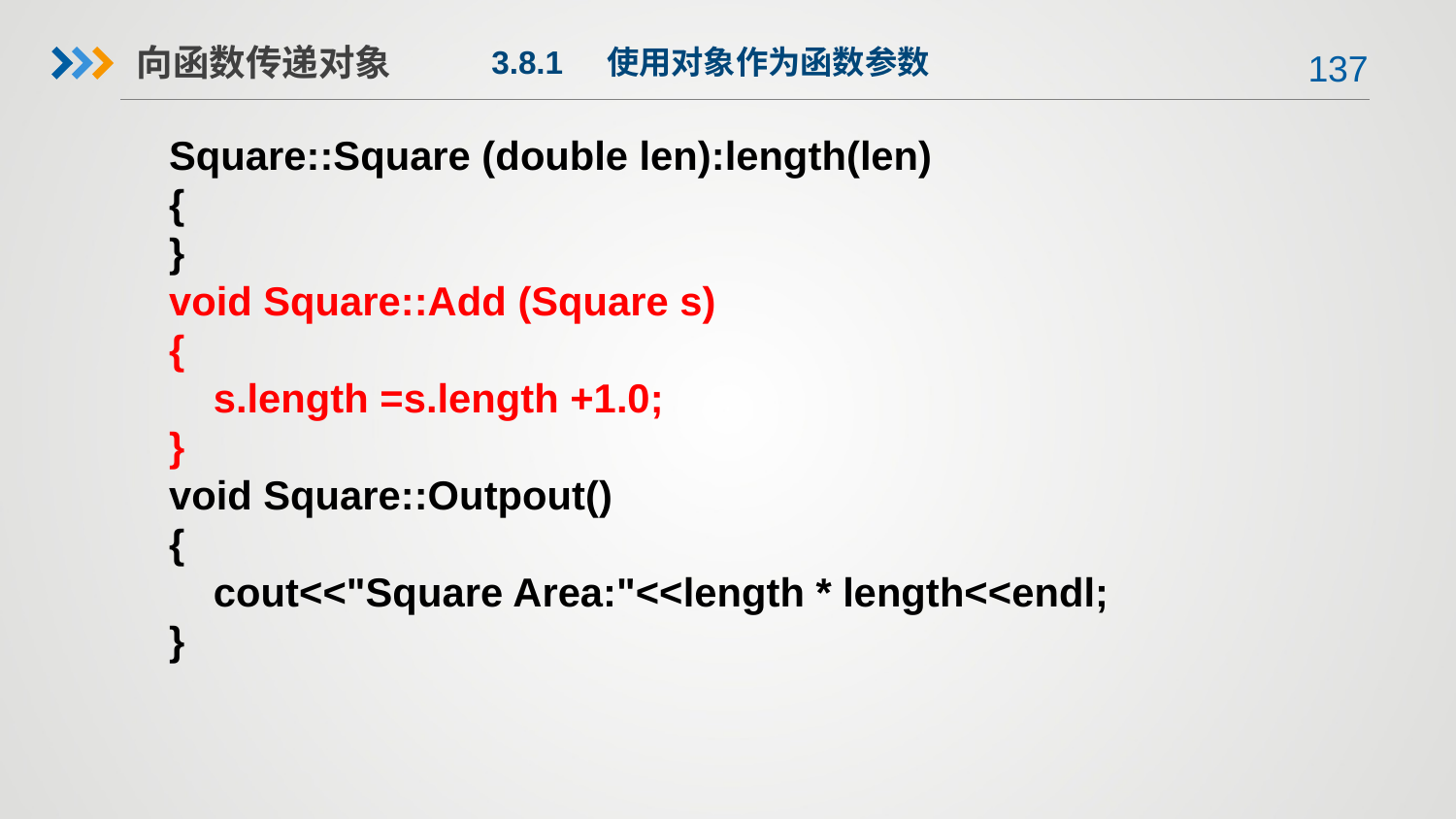

向函数传递对象
3.8.1    使用对象作为函数参数
Square::Square (double len):length(len)
{
}
void Square::Add (Square s)
{
    s.length =s.length +1.0;
}
void Square::Outpout()
{
    cout<<"Square Area:"<<length * length<<endl;
}